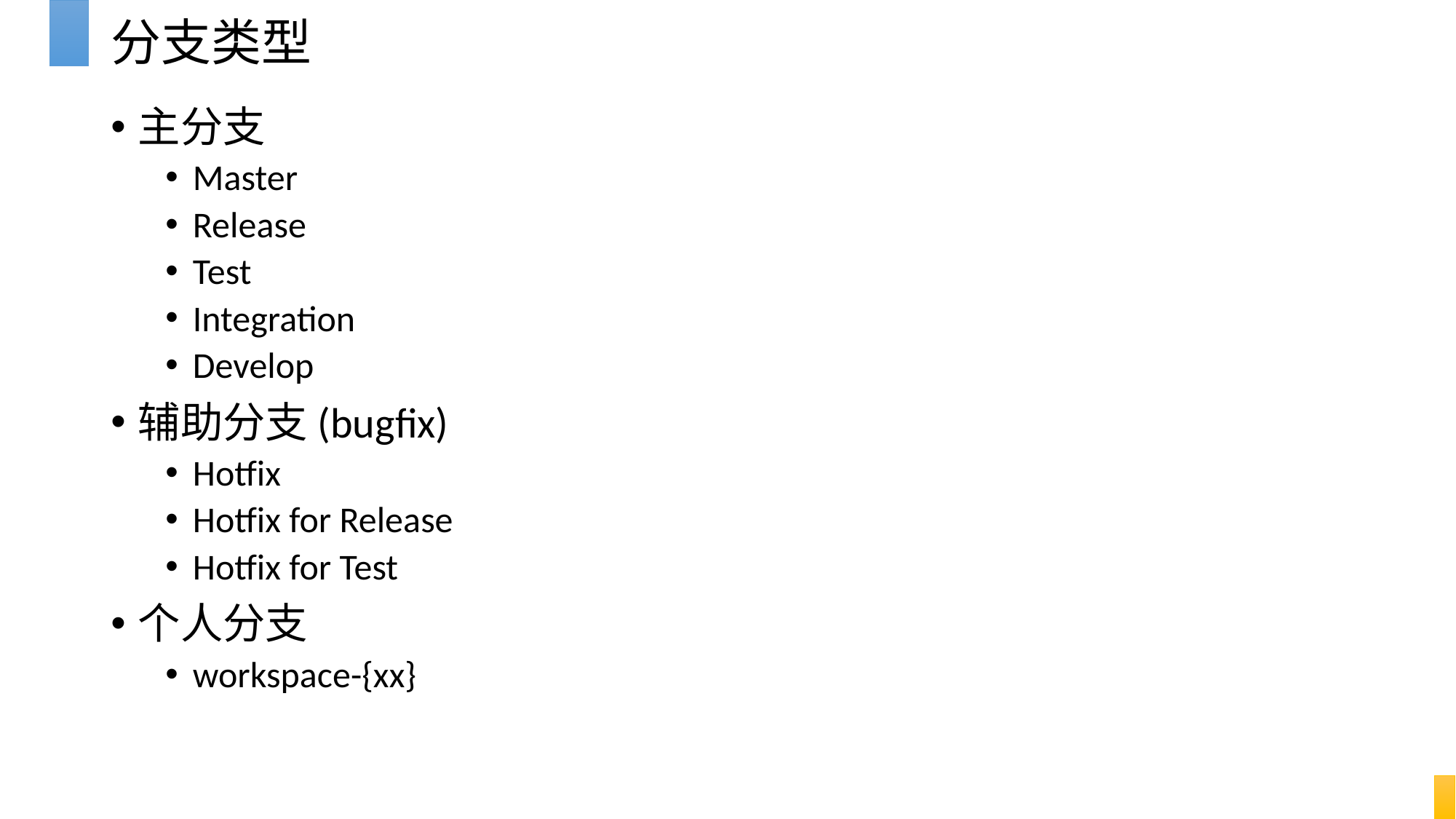

# 分支类型
主分支
Master
Release
Test
Integration
Develop
辅助分支(bugfix)
Hotfix
Hotfix for Release
Hotfix for Test
个人分支
workspace-{xx}